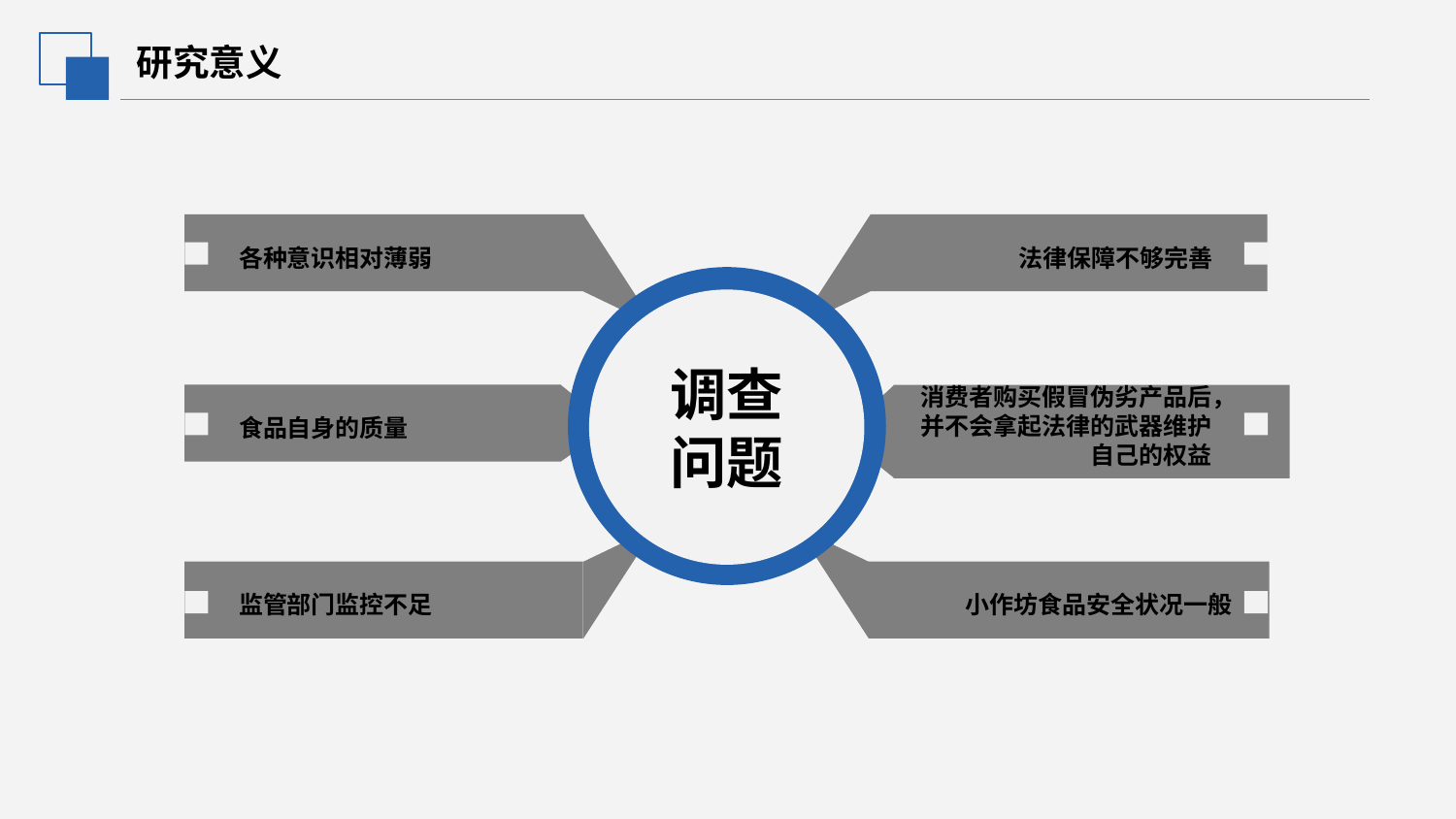

研究意义

各种意识相对薄弱
法律保障不够完善

调查问题

消费者购买假冒伪劣产品后，并不会拿起法律的武器维护自己的权益

食品自身的质量

监管部门监控不足
小作坊食品安全状况一般